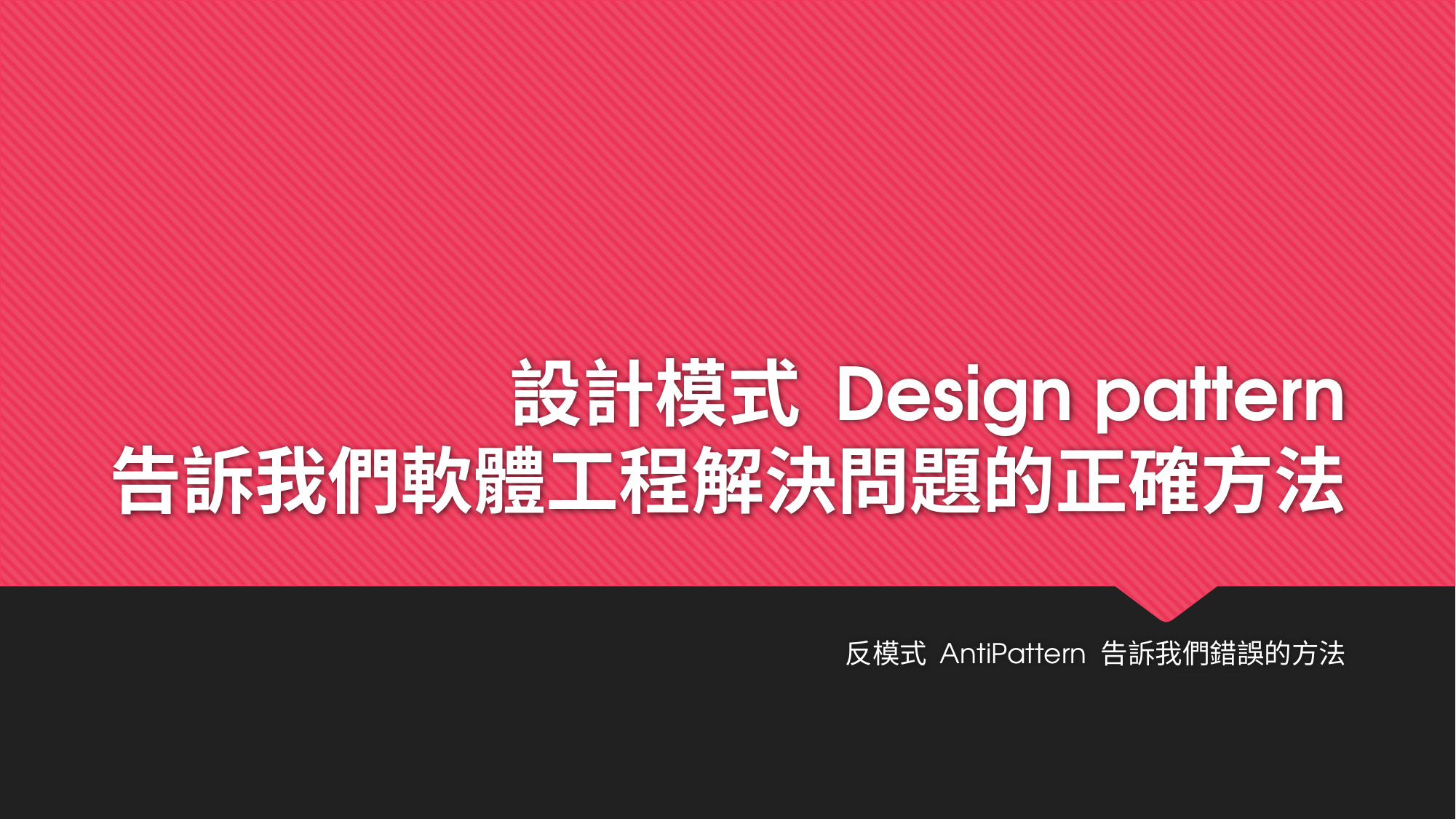

# 設計模式 Design pattern 告訴我們軟體工程解決問題的正確方法
反模式 AntiPattern 告訴我們錯誤的方法